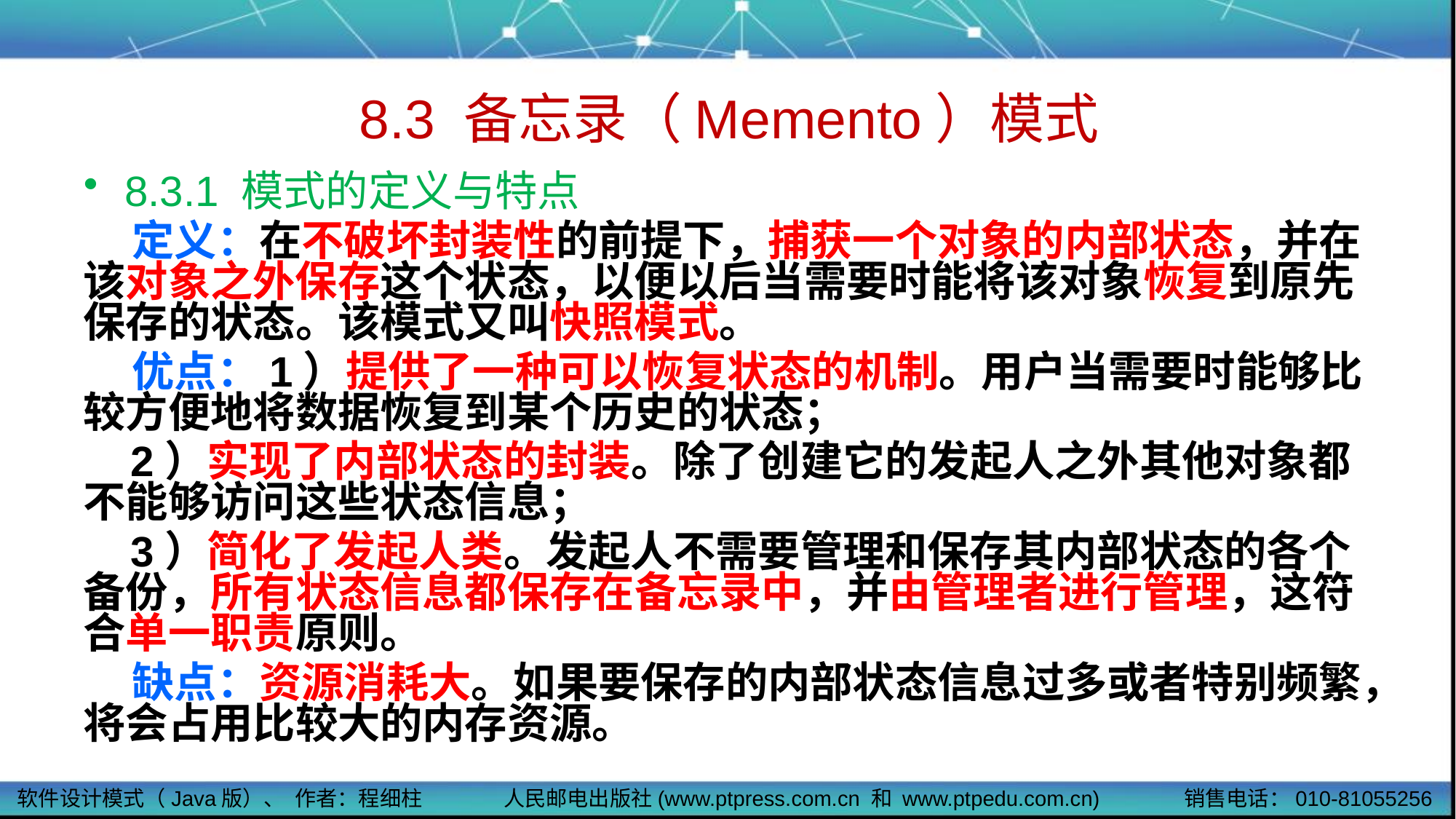

# 8.3 备忘录（Memento）模式
8.3.1 模式的定义与特点
    定义：在不破坏封装性的前提下，捕获一个对象的内部状态，并在该对象之外保存这个状态，以便以后当需要时能将该对象恢复到原先保存的状态。该模式又叫快照模式。
    优点：1）提供了一种可以恢复状态的机制。用户当需要时能够比较方便地将数据恢复到某个历史的状态；
    2）实现了内部状态的封装。除了创建它的发起人之外其他对象都不能够访问这些状态信息；
    3）简化了发起人类。发起人不需要管理和保存其内部状态的各个备份，所有状态信息都保存在备忘录中，并由管理者进行管理，这符合单一职责原则。
    缺点：资源消耗大。如果要保存的内部状态信息过多或者特别频繁，将会占用比较大的内存资源。
软件设计模式（Java版）、  作者：程细柱
人民邮电出版社(www.ptpress.com.cn 和 www.ptpedu.com.cn)
销售电话：010-81055256